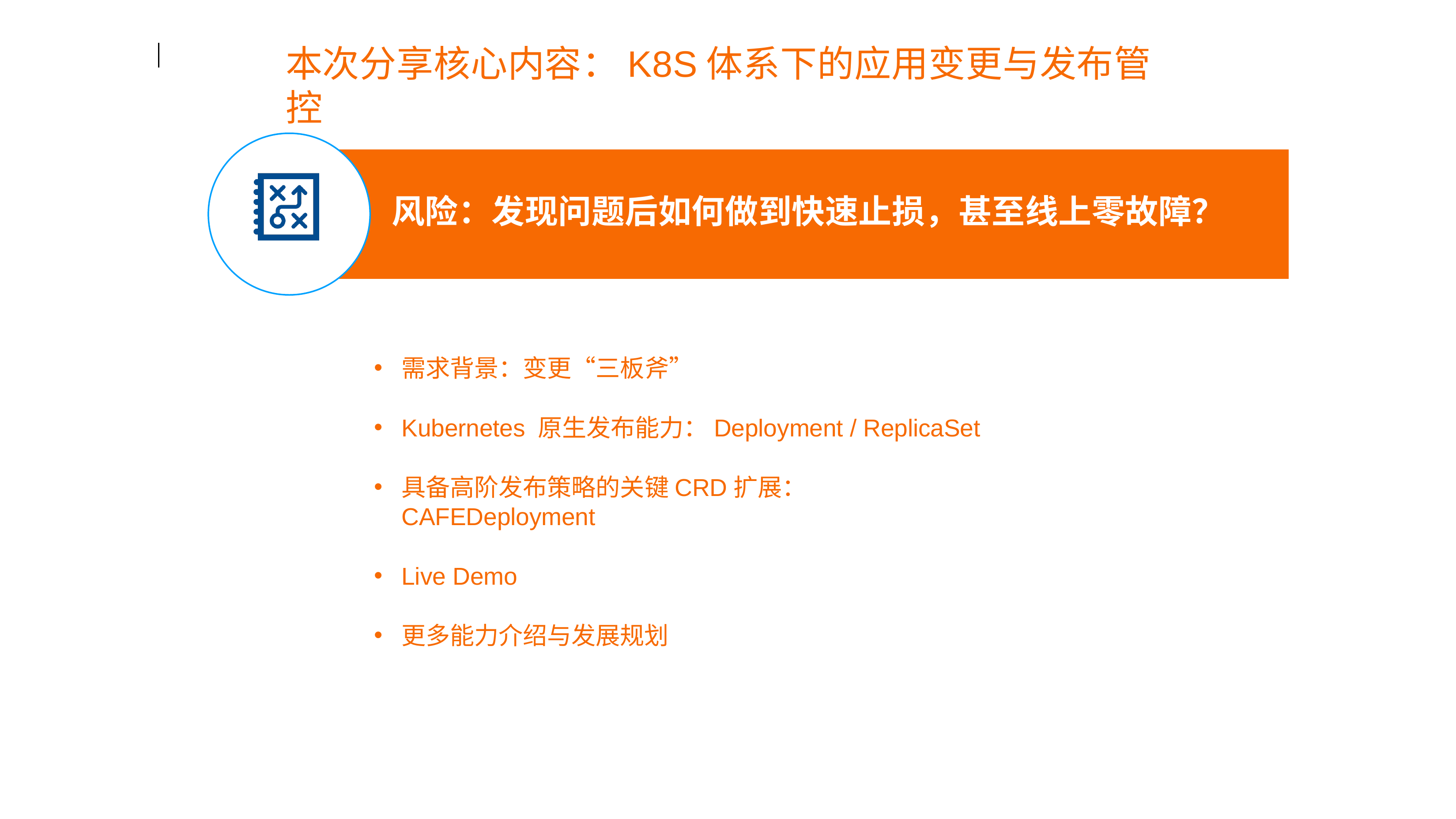

# 本次分享核心内容：K8S体系下的应用变更与发布管控

风险：发现问题后如何做到快速止损，甚至线上零故障？
需求背景：变更“三板斧”

Kubernetes 原生发布能力：Deployment / ReplicaSet

具备高阶发布策略的关键CRD扩展：CAFEDeployment

Live Demo

更多能力介绍与发展规划